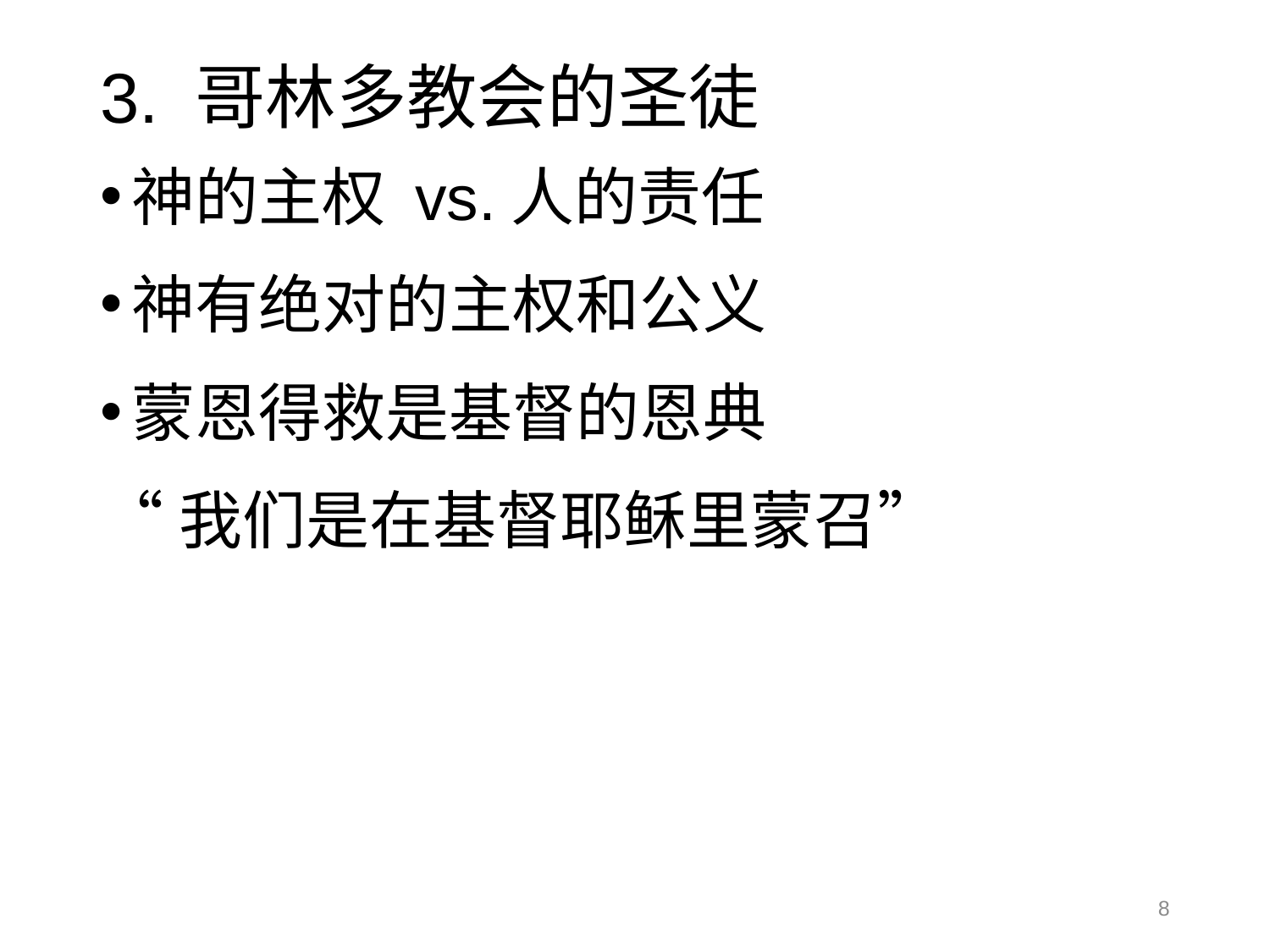

# 3. 哥林多教会的圣徒
神的主权 vs.人的责任
神有绝对的主权和公义
蒙恩得救是基督的恩典
“我们是在基督耶稣里蒙召”

8